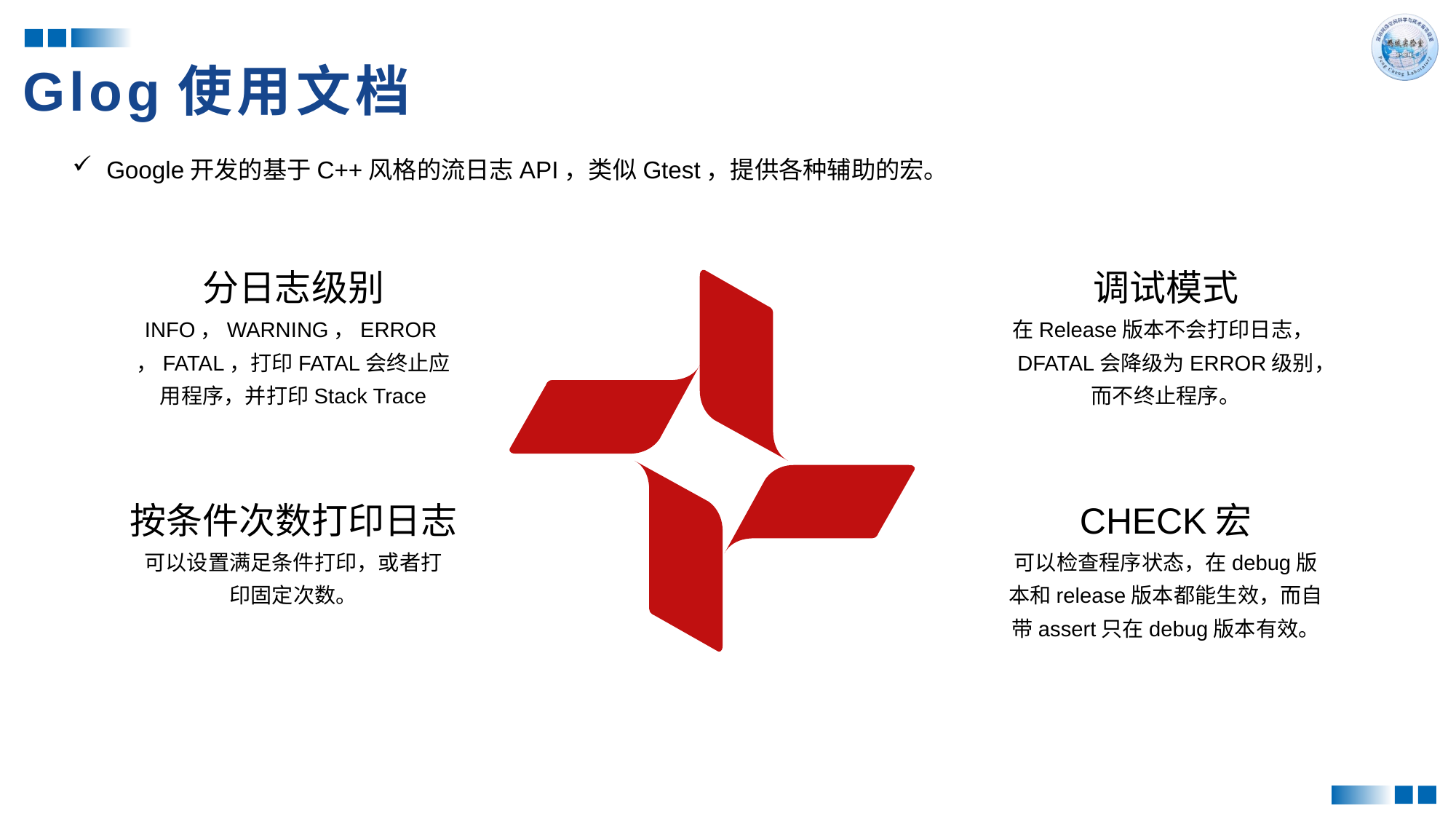

Glog使用文档
Google开发的基于C++风格的流日志API，类似Gtest，提供各种辅助的宏。

分日志级别
INFO，WARNING，ERROR，FATAL，打印FATAL会终止应用程序，并打印Stack Trace
调试模式
在Release版本不会打印日志，DFATAL会降级为ERROR级别，而不终止程序。

按条件次数打印日志
可以设置满足条件打印，或者打印固定次数。
CHECK宏
可以检查程序状态，在debug版本和release版本都能生效，而自带assert只在debug版本有效。